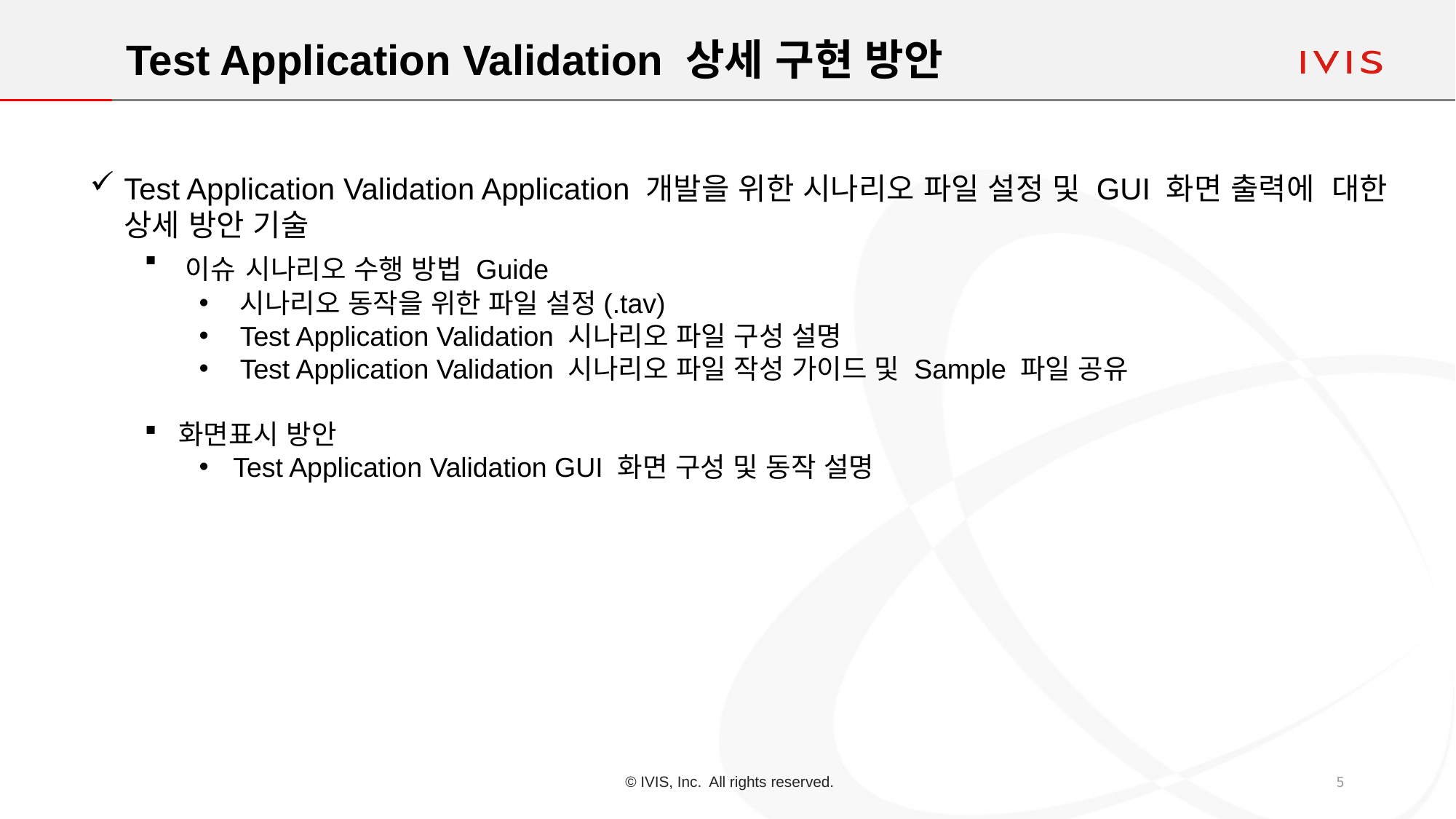

# Test Application Validation 상세 구현 방안
Test Application Validation Application 개발을 위한 시나리오 파일 설정 및 GUI 화면 출력에  대한 상세 방안 기술
이슈 시나리오 수행 방법 Guide
시나리오 동작을 위한 파일 설정(.tav)
Test Application Validation 시나리오 파일 구성 설명
Test Application Validation 시나리오 파일 작성 가이드 및 Sample 파일 공유

화면표시 방안
Test Application Validation GUI 화면 구성 및 동작 설명

5